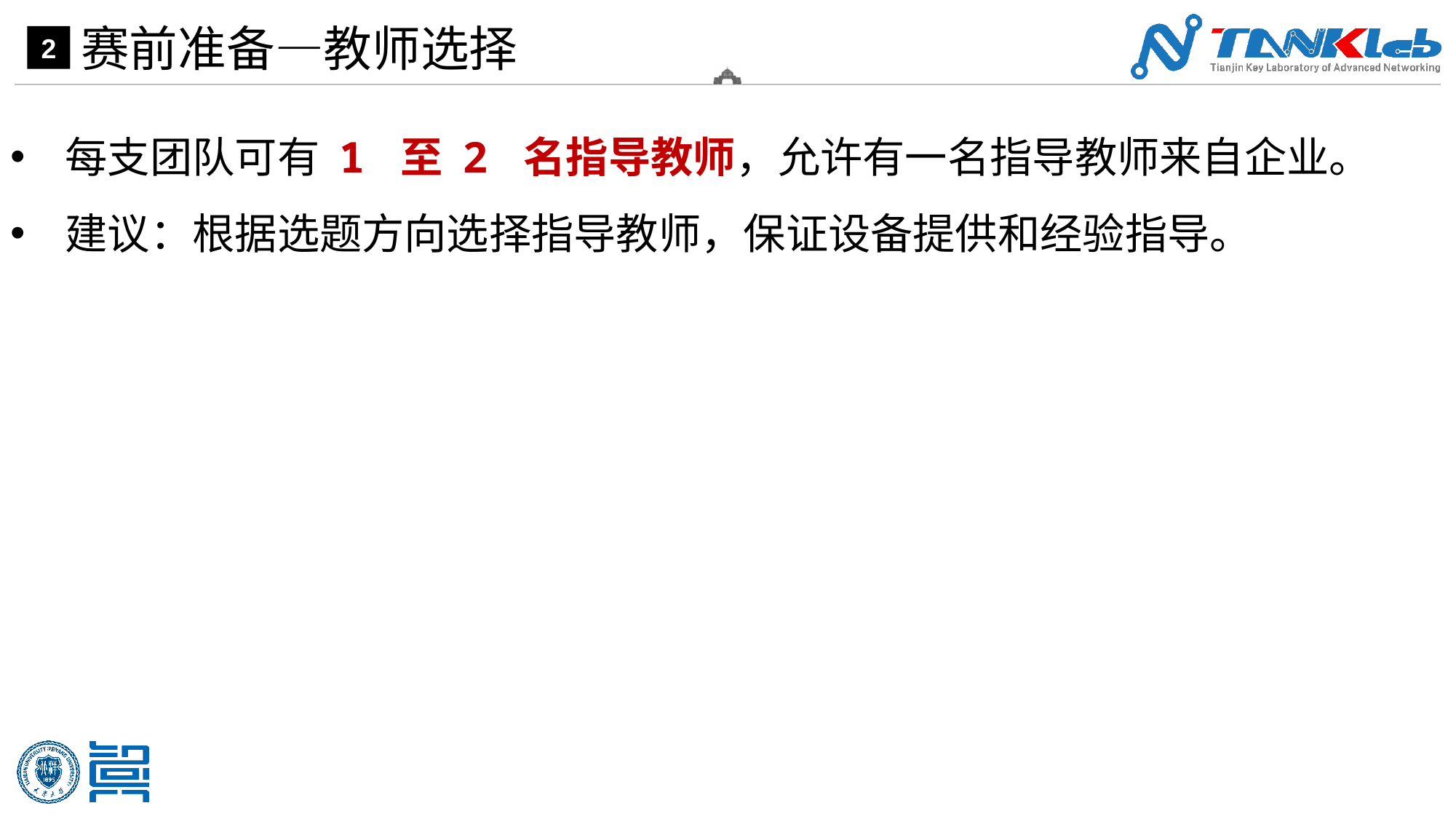

赛前准备—教师选择
2
每支团队可有 1 至 2 名指导教师，允许有一名指导教师来自企业。
建议：根据选题方向选择指导教师，保证设备提供和经验指导。